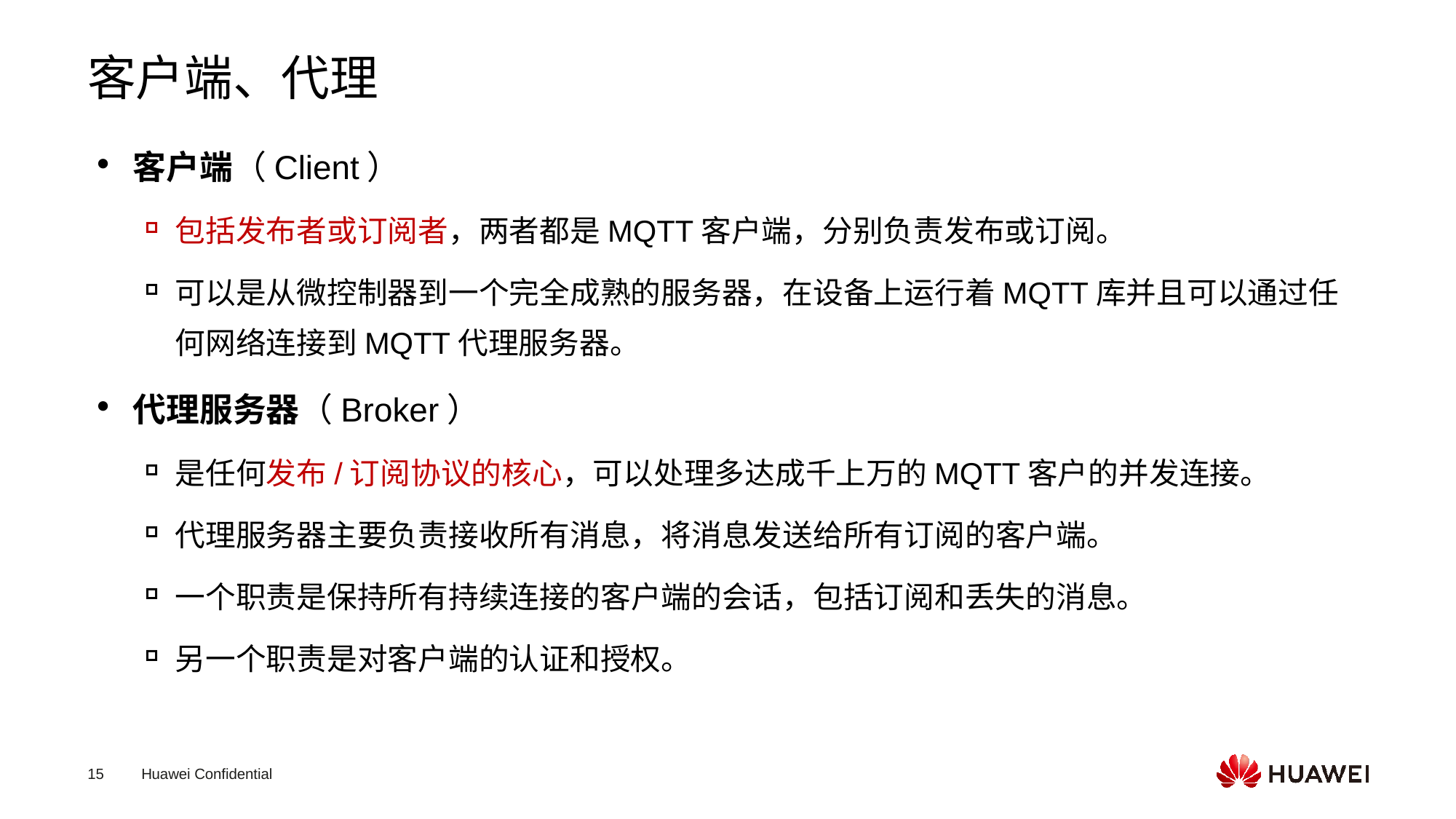

# 客户端、代理
客户端（Client）
包括发布者或订阅者，两者都是MQTT客户端，分别负责发布或订阅。
可以是从微控制器到一个完全成熟的服务器，在设备上运行着MQTT库并且可以通过任何网络连接到MQTT代理服务器。
代理服务器（Broker）
是任何发布/订阅协议的核心，可以处理多达成千上万的MQTT客户的并发连接。
代理服务器主要负责接收所有消息，将消息发送给所有订阅的客户端。
一个职责是保持所有持续连接的客户端的会话，包括订阅和丢失的消息。
另一个职责是对客户端的认证和授权。